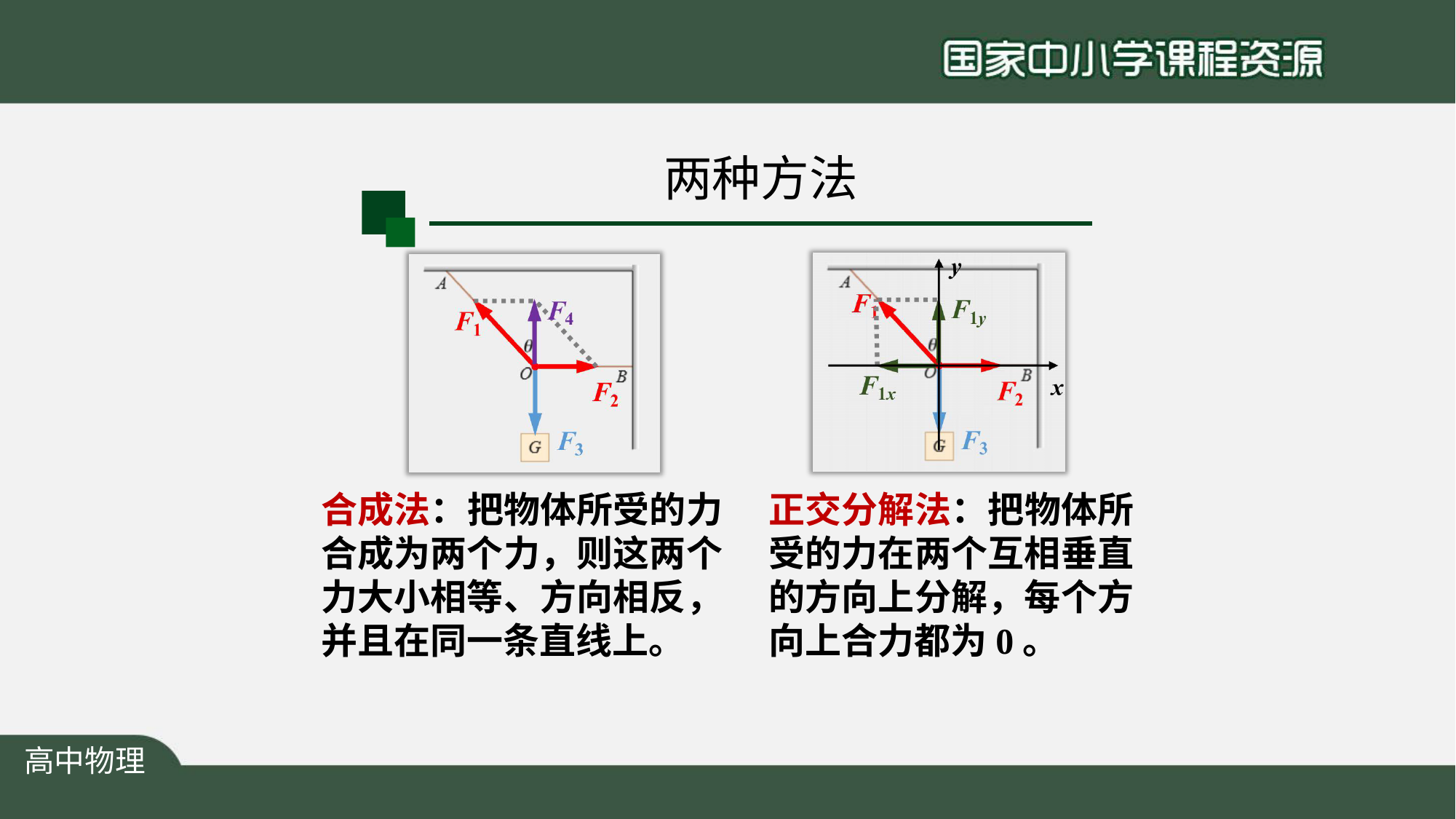

# 两种方法

合成法：把物体所受的力 合成为两个力，则这两个 力大小相等、方向相反， 并且在同一条直线上。
正交分解法：把物体所 受的力在两个互相垂直 的方向上分解，每个方 向上合力都为0。
高中物理